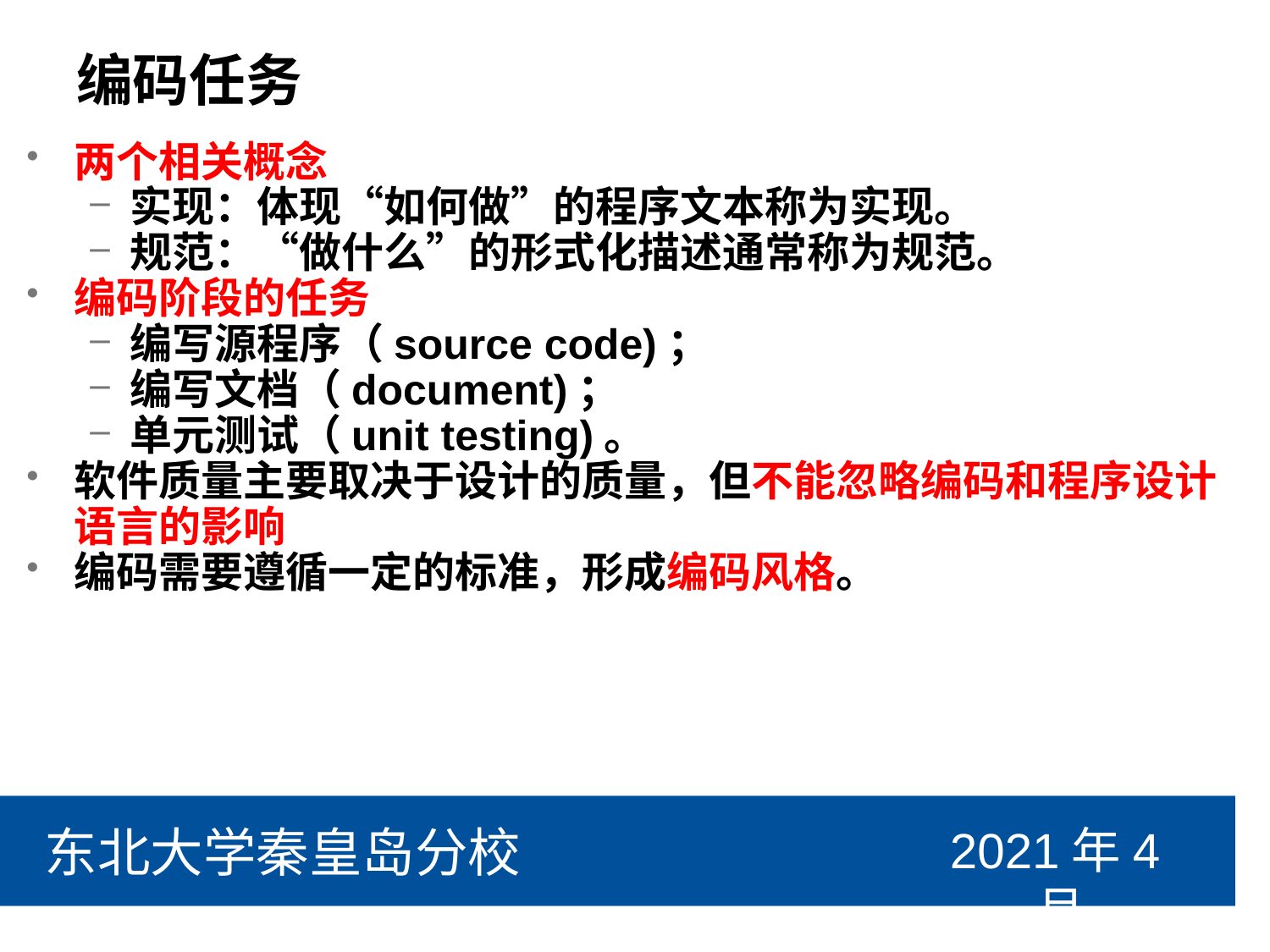

# 编码任务
两个相关概念
实现：体现“如何做”的程序文本称为实现。
规范：“做什么”的形式化描述通常称为规范。
编码阶段的任务
编写源程序（source code)；
编写文档（document)；
单元测试（unit testing)。
软件质量主要取决于设计的质量，但不能忽略编码和程序设计语言的影响
编码需要遵循一定的标准，形成编码风格。